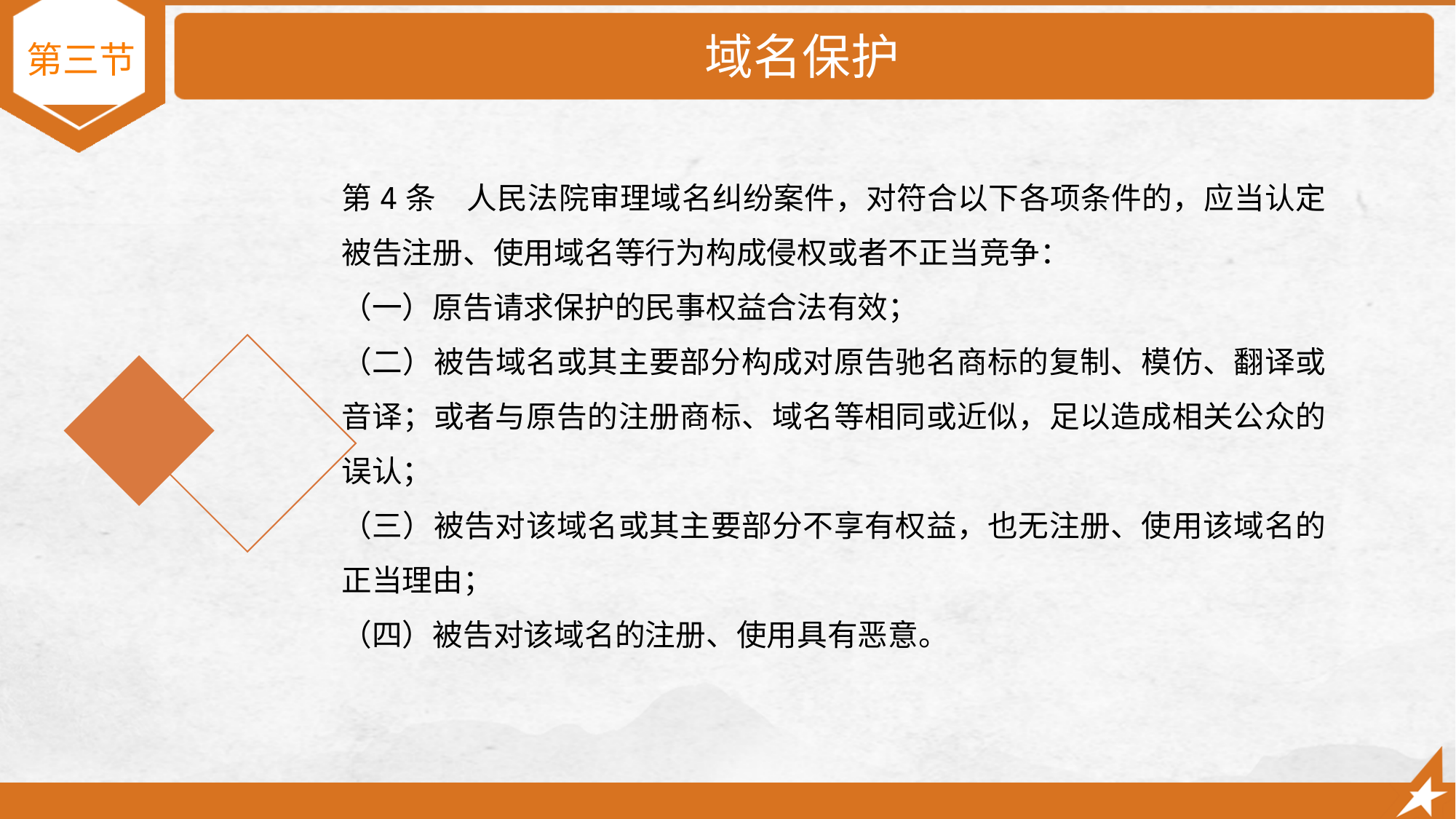

# 域名保护
第三节
第4条　人民法院审理域名纠纷案件，对符合以下各项条件的，应当认定被告注册、使用域名等行为构成侵权或者不正当竞争：
（一）原告请求保护的民事权益合法有效；
（二）被告域名或其主要部分构成对原告驰名商标的复制、模仿、翻译或音译；或者与原告的注册商标、域名等相同或近似，足以造成相关公众的误认；
（三）被告对该域名或其主要部分不享有权益，也无注册、使用该域名的正当理由；
（四）被告对该域名的注册、使用具有恶意。